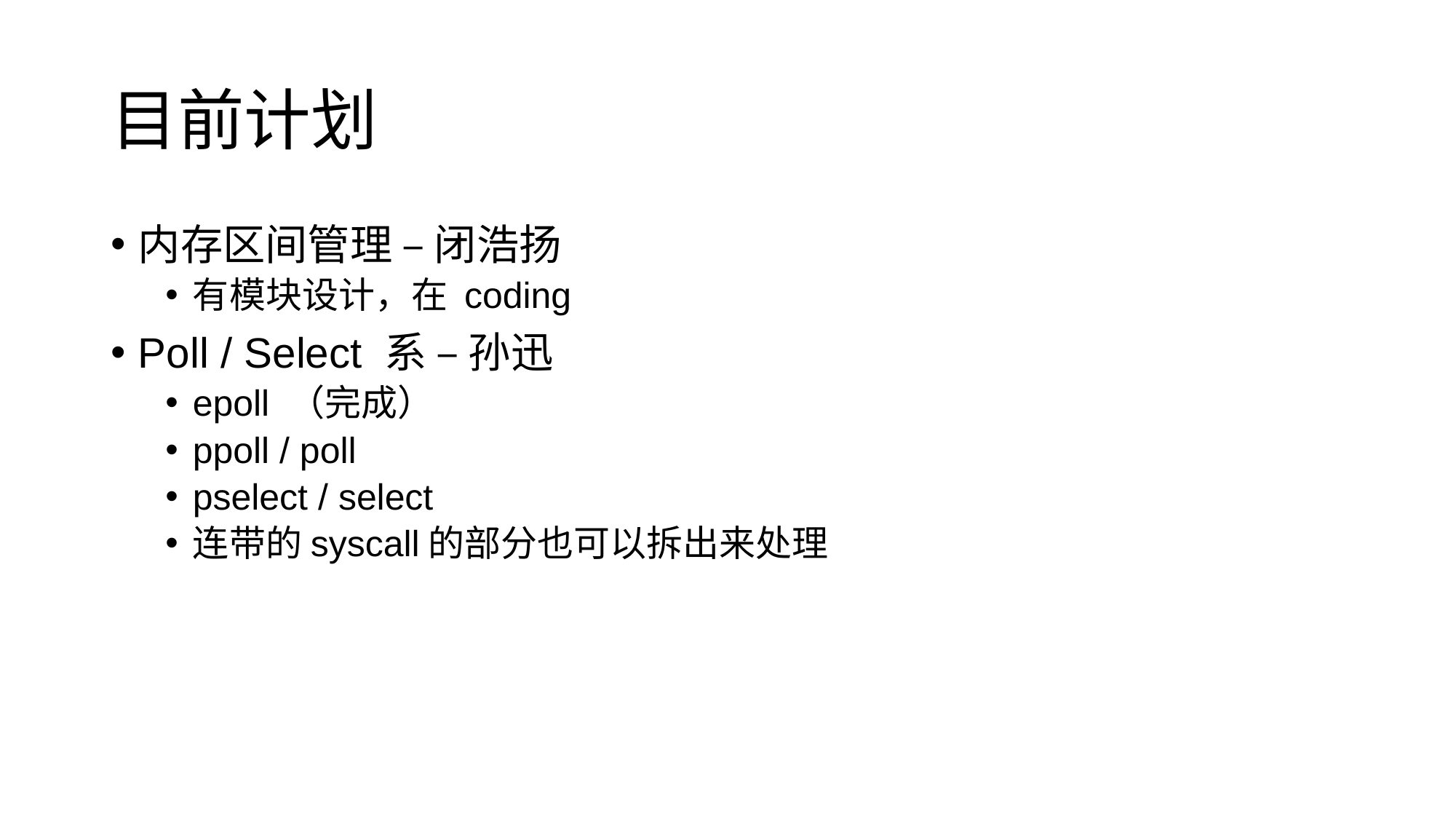

# 目前计划
内存区间管理 – 闭浩扬
有模块设计，在 coding
Poll / Select 系 – 孙迅
epoll （完成）
ppoll / poll
pselect / select
连带的syscall的部分也可以拆出来处理